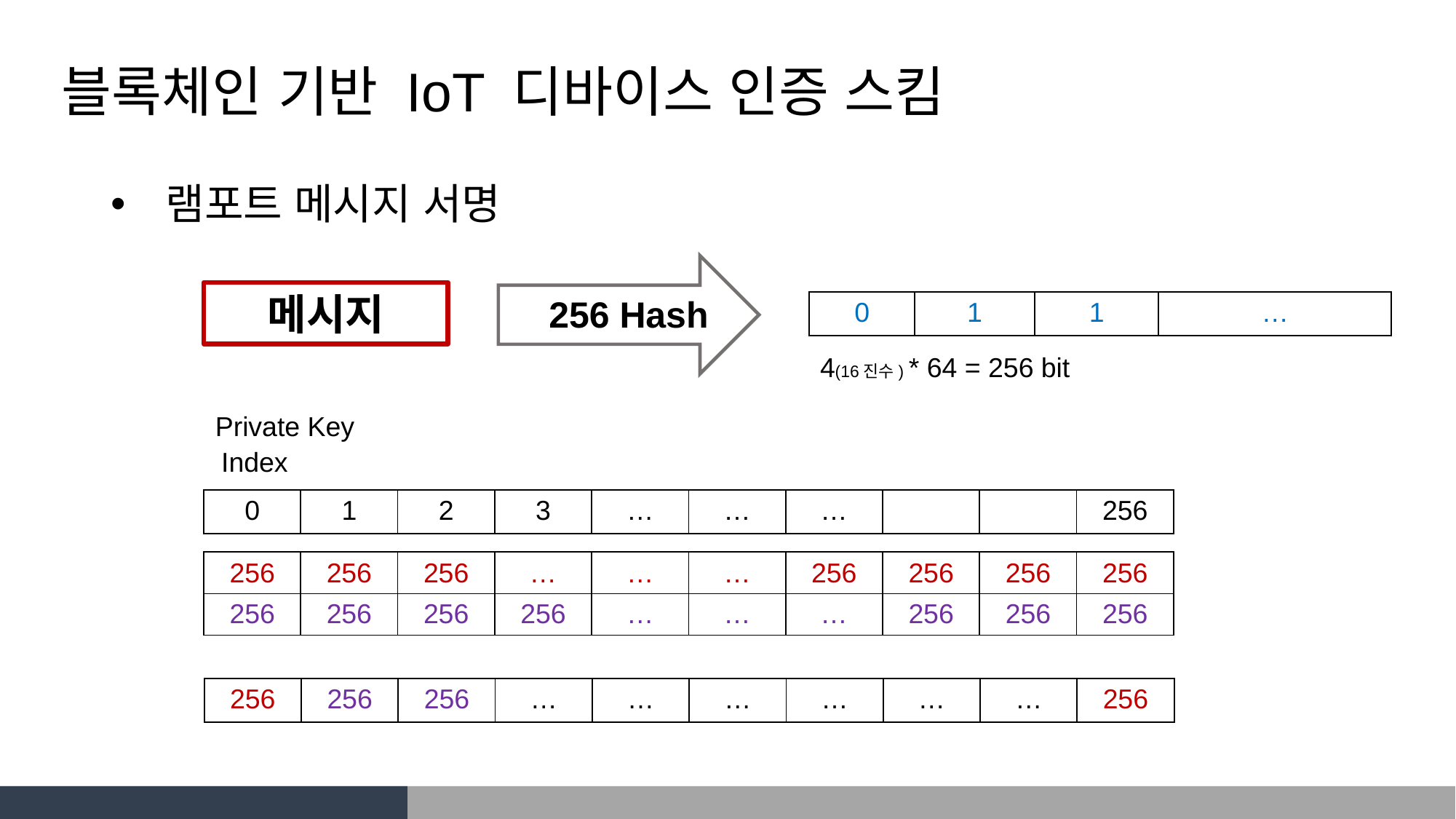

블록체인 기반 IoT 디바이스 인증 스킴
램포트 메시지 서명

메시지
256 Hash
| 0 | 1 | 1 | … |
| --- | --- | --- | --- |
4(16진수) * 64 = 256 bit
Private Key
Index
| 0 | 1 | 2 | 3 | … | … | … |  |  | 256 |
| --- | --- | --- | --- | --- | --- | --- | --- | --- | --- |
| 256 | 256 | 256 | … | … | … | 256 | 256 | 256 | 256 |
| --- | --- | --- | --- | --- | --- | --- | --- | --- | --- |
| 256 | 256 | 256 | 256 | … | … | … | 256 | 256 | 256 |
| 256 | 256 | 256 | … | … | … | … | … | … | 256 |
| --- | --- | --- | --- | --- | --- | --- | --- | --- | --- |